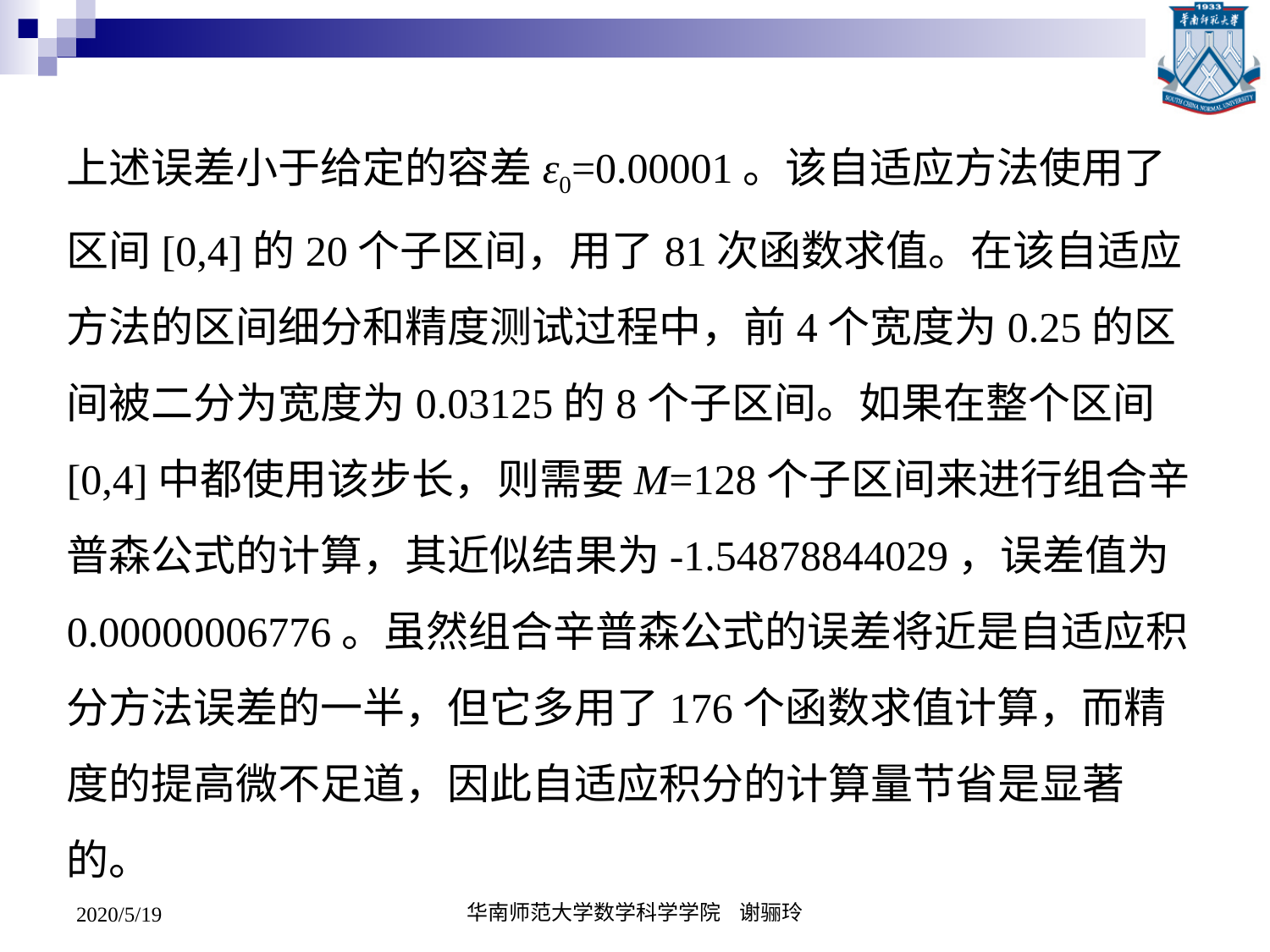

上述误差小于给定的容差ε0=0.00001。该自适应方法使用了区间[0,4]的20个子区间，用了81次函数求值。在该自适应方法的区间细分和精度测试过程中，前4个宽度为0.25的区间被二分为宽度为0.03125的8个子区间。如果在整个区间[0,4]中都使用该步长，则需要M=128个子区间来进行组合辛普森公式的计算，其近似结果为-1.54878844029，误差值为0.00000006776。虽然组合辛普森公式的误差将近是自适应积分方法误差的一半，但它多用了176个函数求值计算，而精度的提高微不足道，因此自适应积分的计算量节省是显著的。
2020/5/19
华南师范大学数学科学学院    谢骊玲